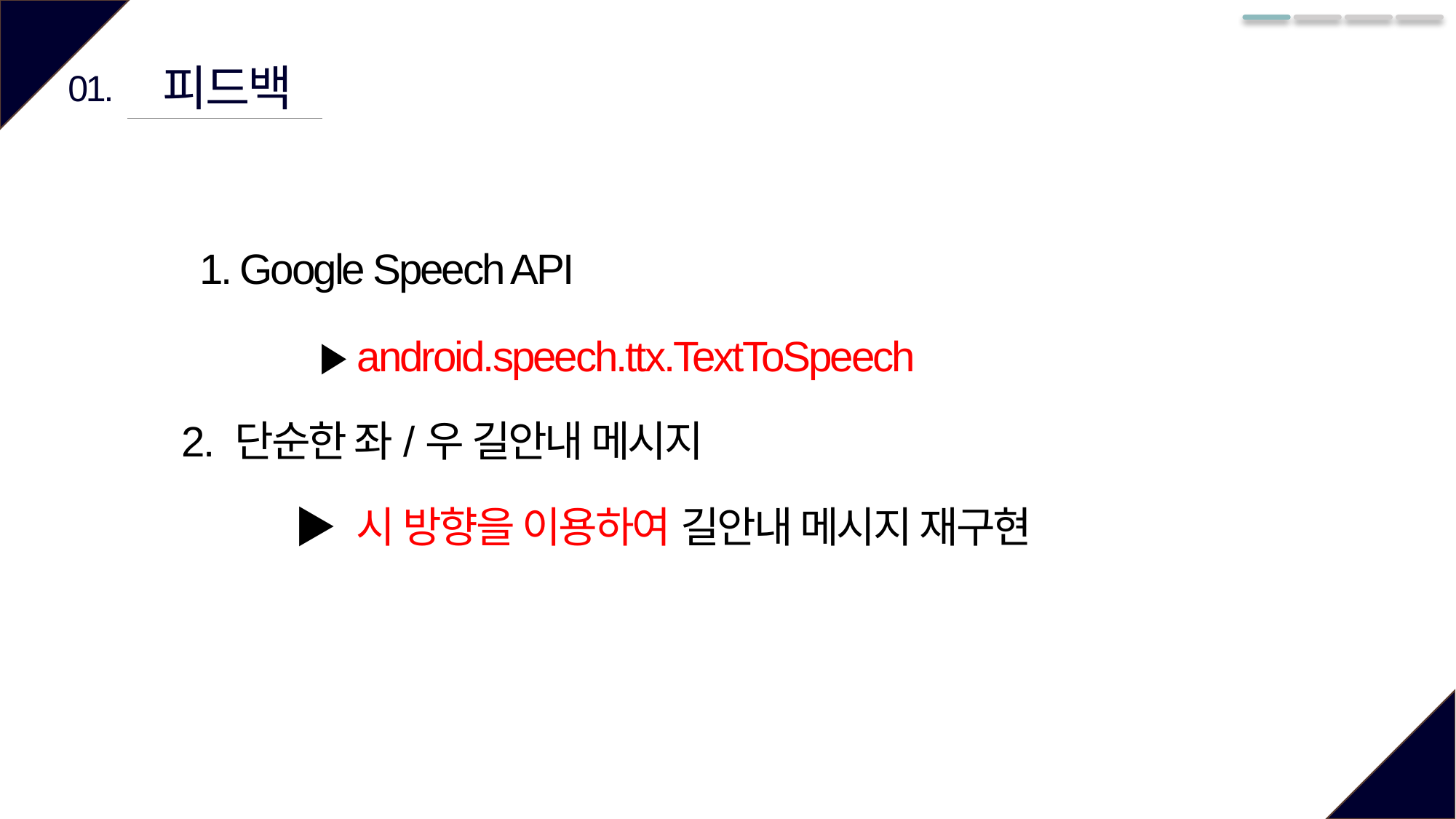

피드백
01.
1. Google Speech API
▶ android.speech.ttx.TextToSpeech
2. 단순한 좌/우 길안내 메시지
▶ 시 방향을 이용하여 길안내 메시지 재구현